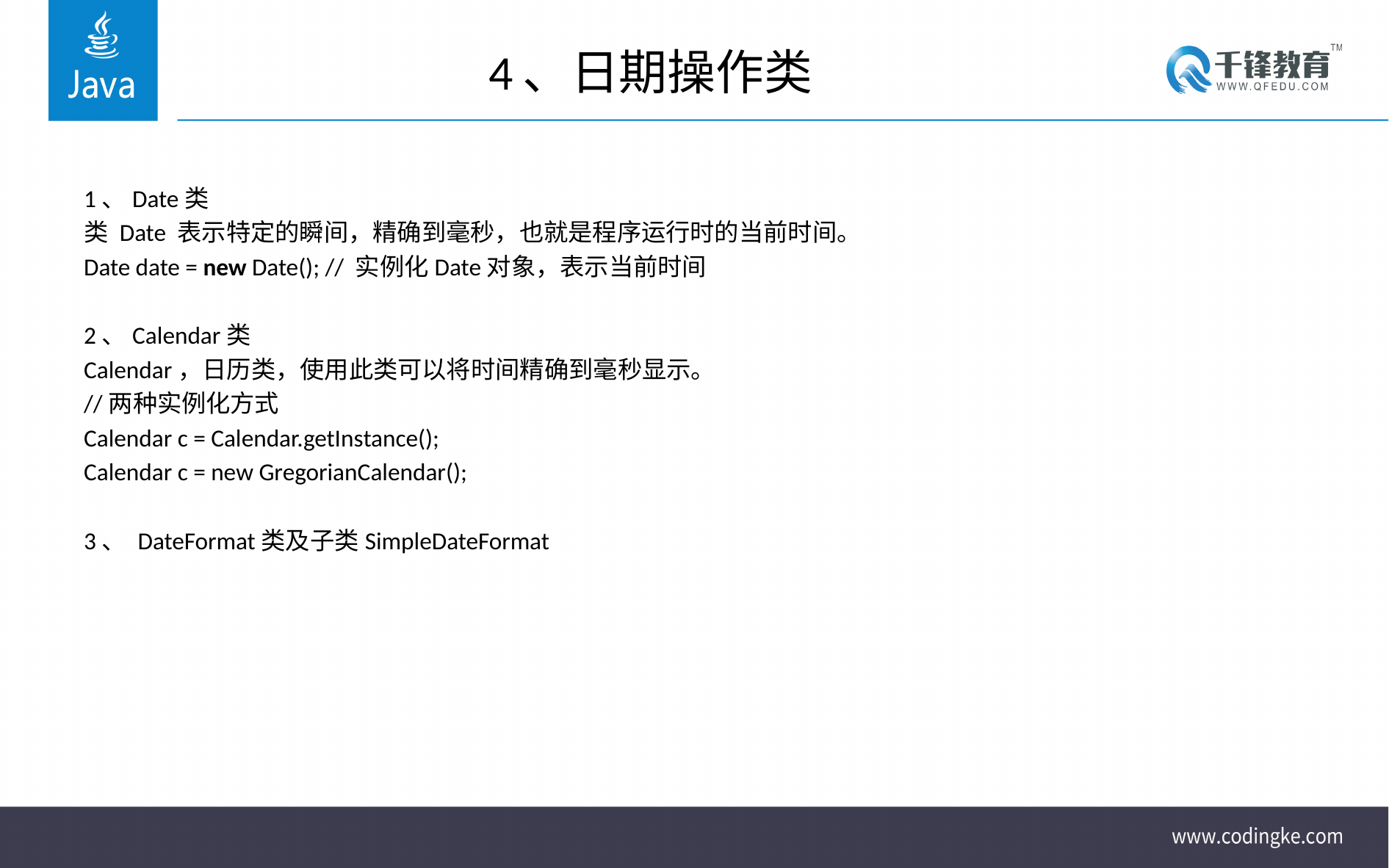

# 4、日期操作类
1、Date类
类 Date 表示特定的瞬间，精确到毫秒，也就是程序运行时的当前时间。
Date date = new Date(); // 实例化Date对象，表示当前时间

2、Calendar类
Calendar，日历类，使用此类可以将时间精确到毫秒显示。
//两种实例化方式
Calendar c = Calendar.getInstance();
Calendar c = new GregorianCalendar();

3、 DateFormat类及子类SimpleDateFormat